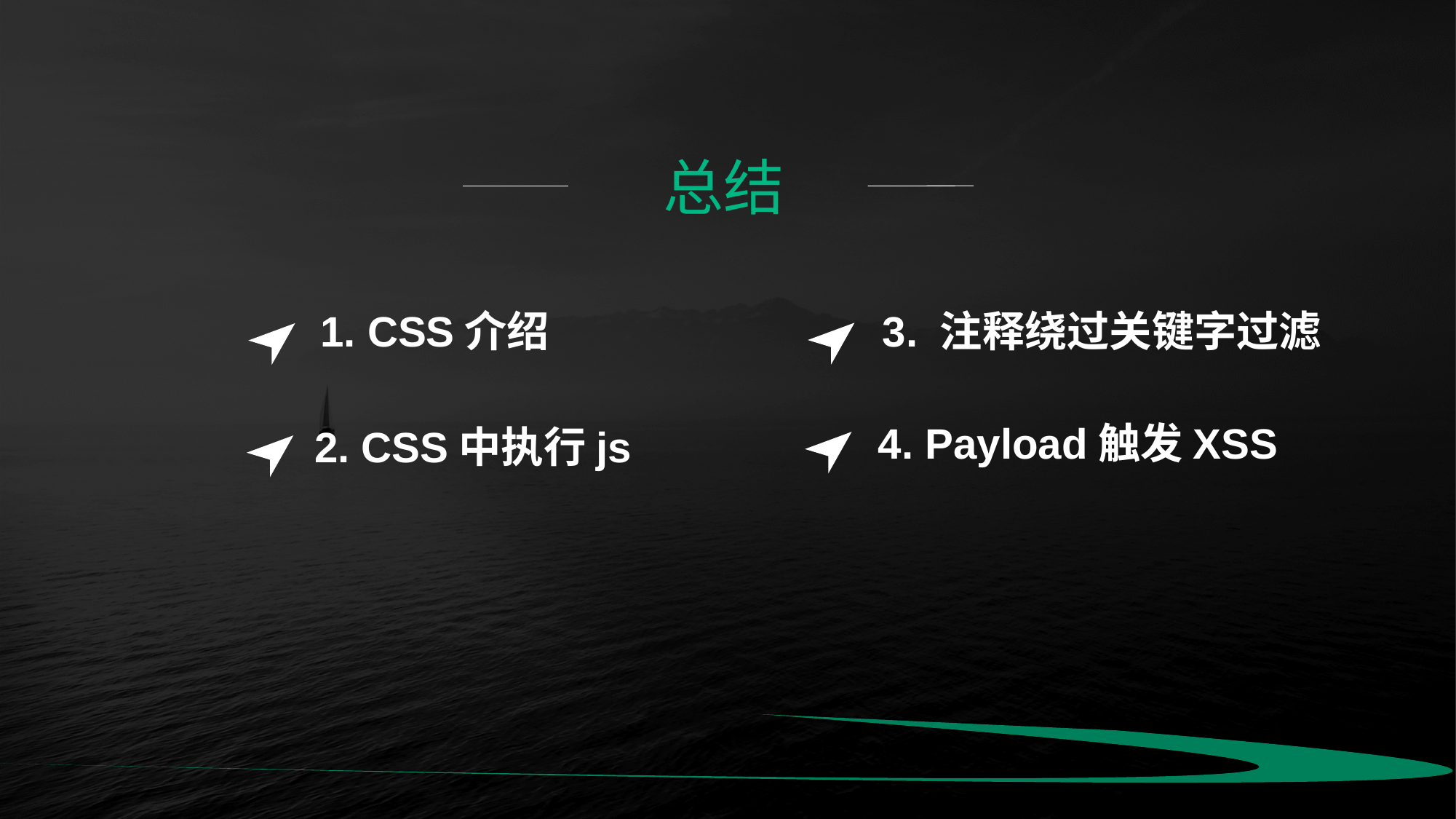

总结
3. 注释绕过关键字过滤

4. Payload触发XSS

1. CSS介绍

2. CSS中执行js